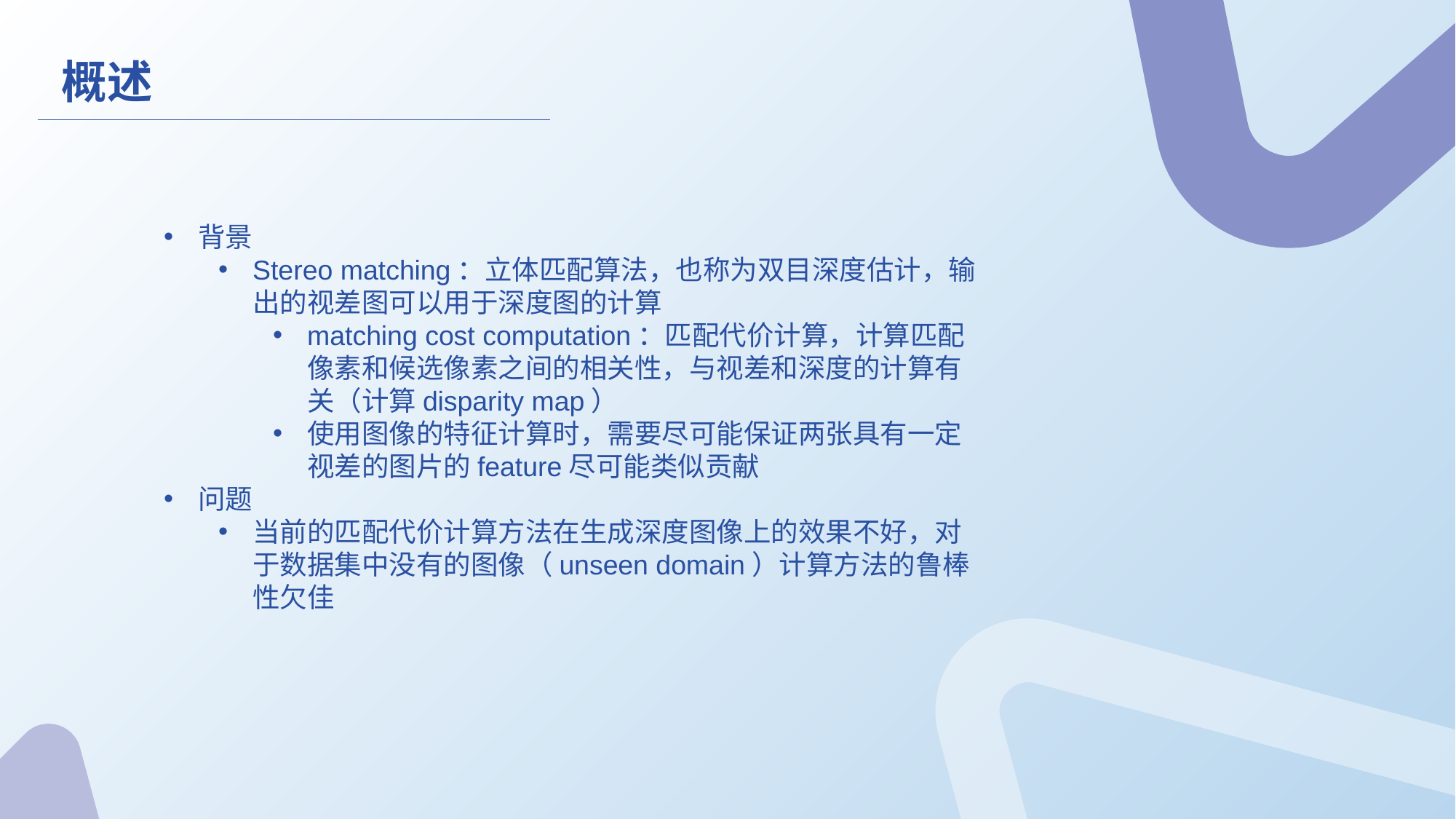

概述
背景
Stereo matching：立体匹配算法，也称为双目深度估计，输出的视差图可以用于深度图的计算
matching cost computation：匹配代价计算，计算匹配像素和候选像素之间的相关性，与视差和深度的计算有关（计算disparity map）
使用图像的特征计算时，需要尽可能保证两张具有一定视差的图片的feature尽可能类似贡献
问题
当前的匹配代价计算方法在生成深度图像上的效果不好，对于数据集中没有的图像（unseen domain）计算方法的鲁棒性欠佳